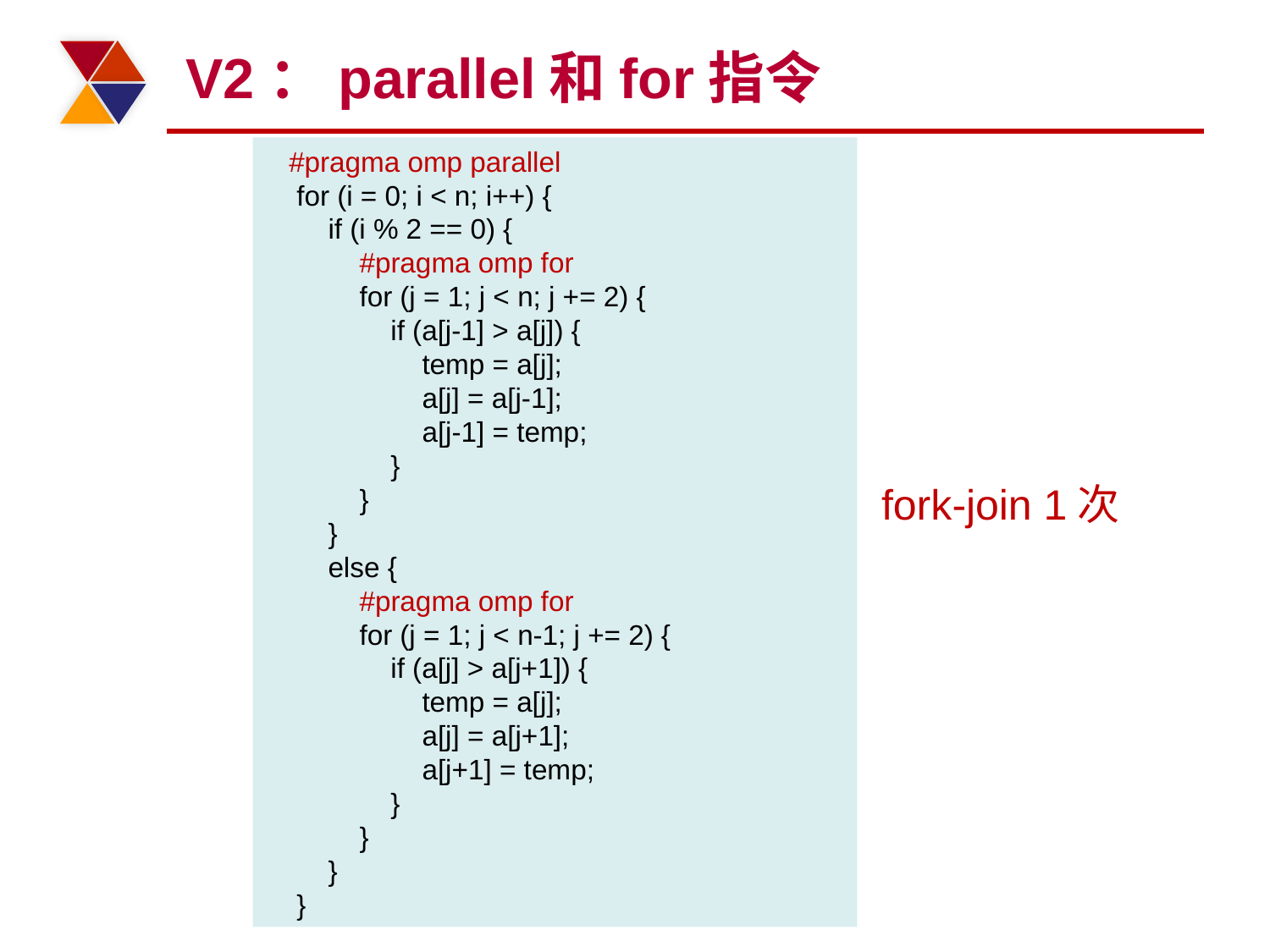

# V2：parallel和for指令
   #pragma omp parallel
    for (i = 0; i < n; i++) {
        if (i % 2 == 0) {
            #pragma omp for
            for (j = 1; j < n; j += 2) {
                if (a[j-1] > a[j]) {
                    temp = a[j];
                    a[j] = a[j-1];
                    a[j-1] = temp;
                }
            }
        }
        else {
            #pragma omp for
            for (j = 1; j < n-1; j += 2) {
                if (a[j] > a[j+1]) {
                    temp = a[j];
                    a[j] = a[j+1];
                    a[j+1] = temp;
                }
            }
        }
    }
fork-join 1次